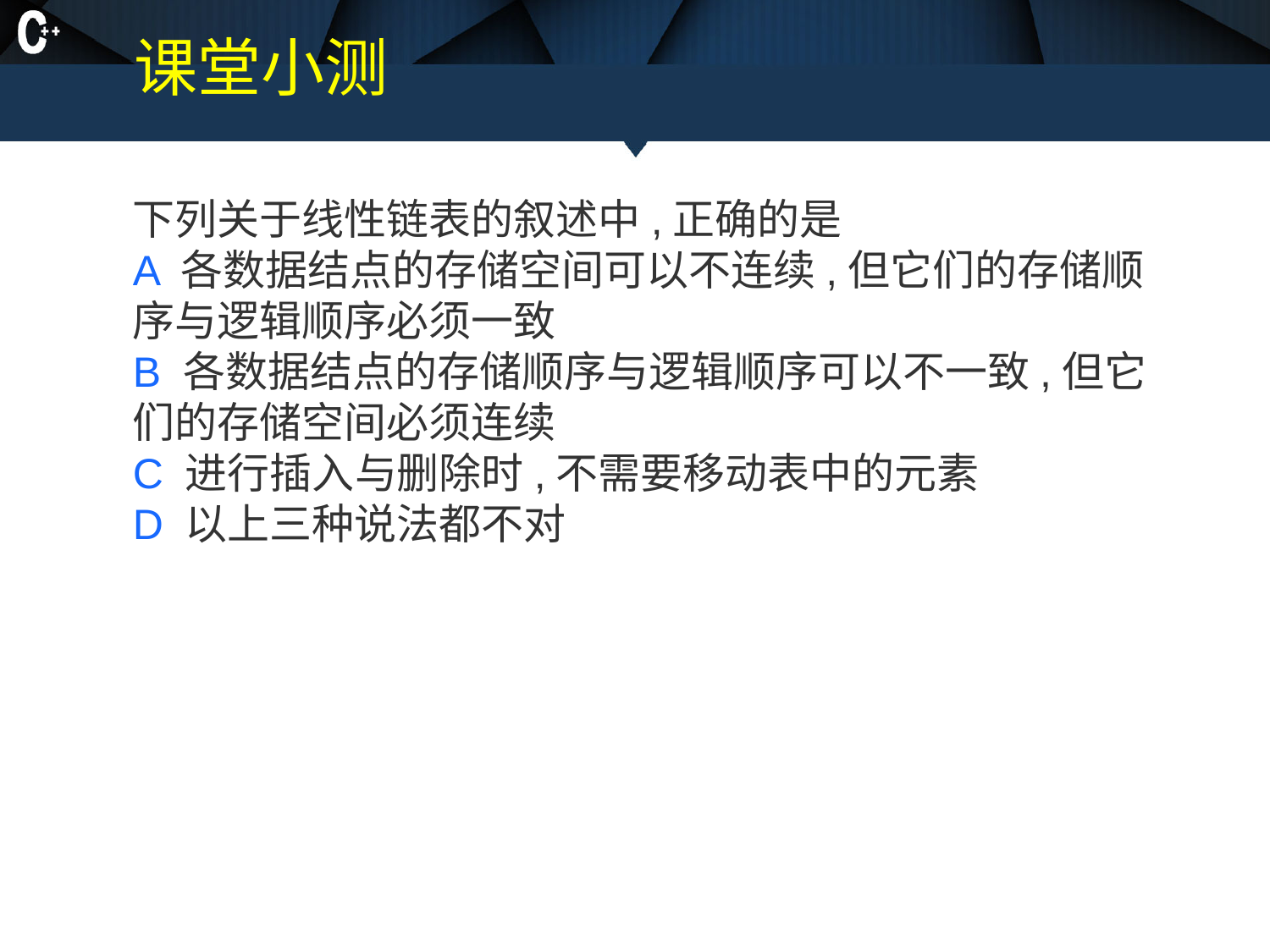

# 课堂小测
下列关于线性链表的叙述中,正确的是
A 各数据结点的存储空间可以不连续,但它们的存储顺序与逻辑顺序必须一致
B 各数据结点的存储顺序与逻辑顺序可以不一致,但它们的存储空间必须连续
C 进行插入与删除时,不需要移动表中的元素
D 以上三种说法都不对